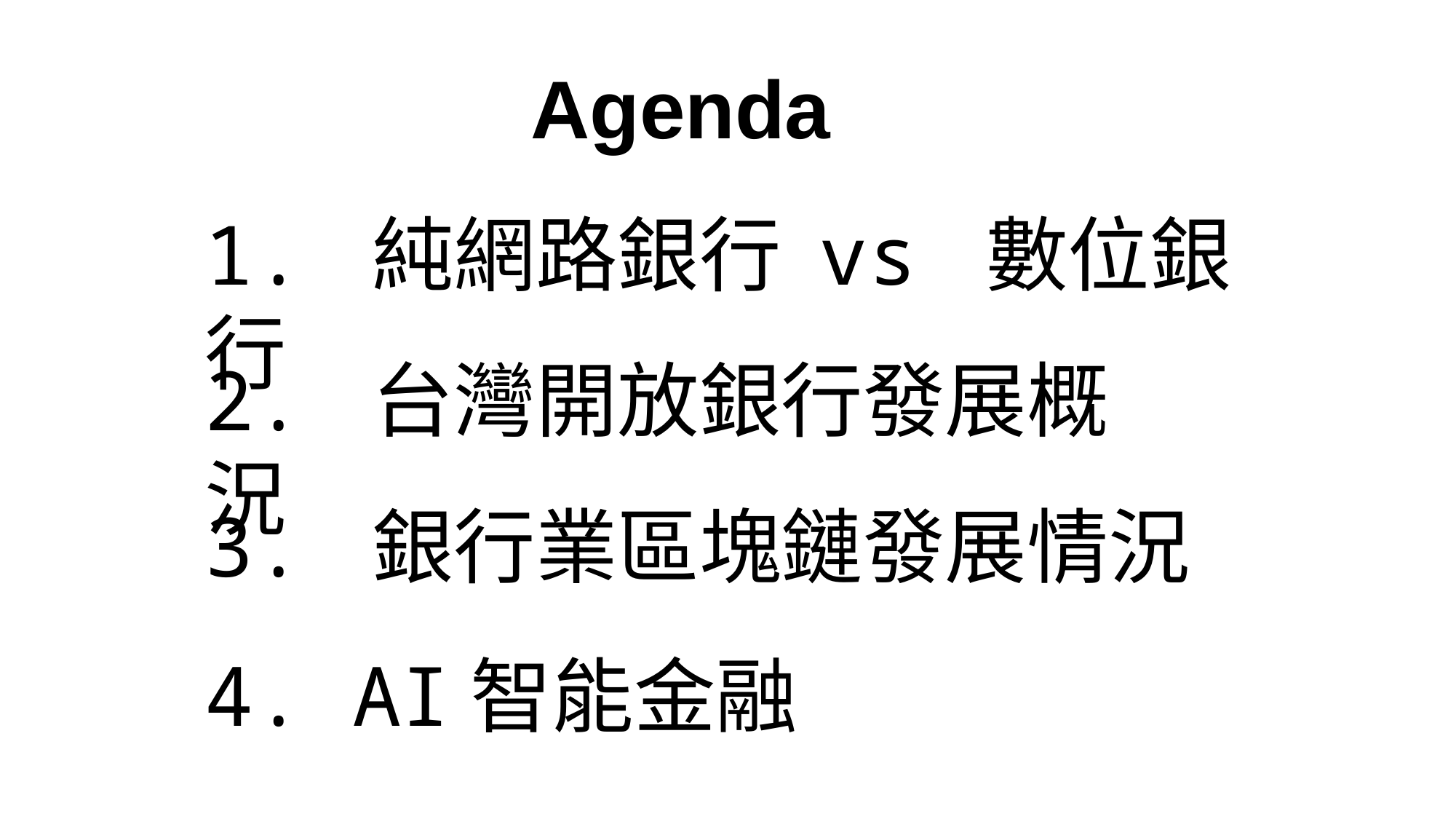

Agenda
1. 純網路銀行 vs 數位銀行
2. 台灣開放銀行發展概況
3. 銀行業區塊鏈發展情況
4. AI智能金融